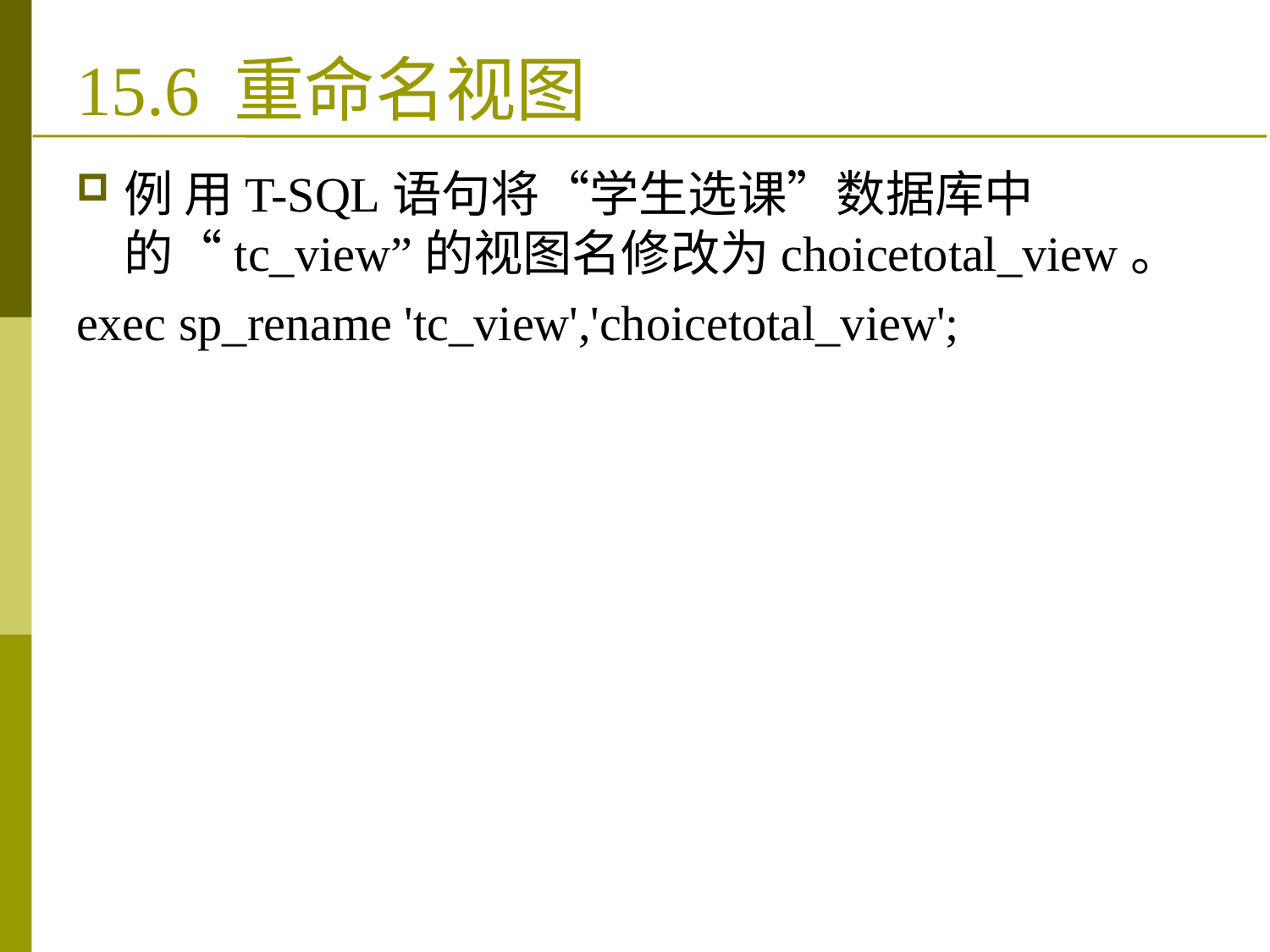

# 15.6 重命名视图
例 用T-SQL语句将“学生选课”数据库中的“tc_view”的视图名修改为choicetotal_view。
exec sp_rename 'tc_view','choicetotal_view';